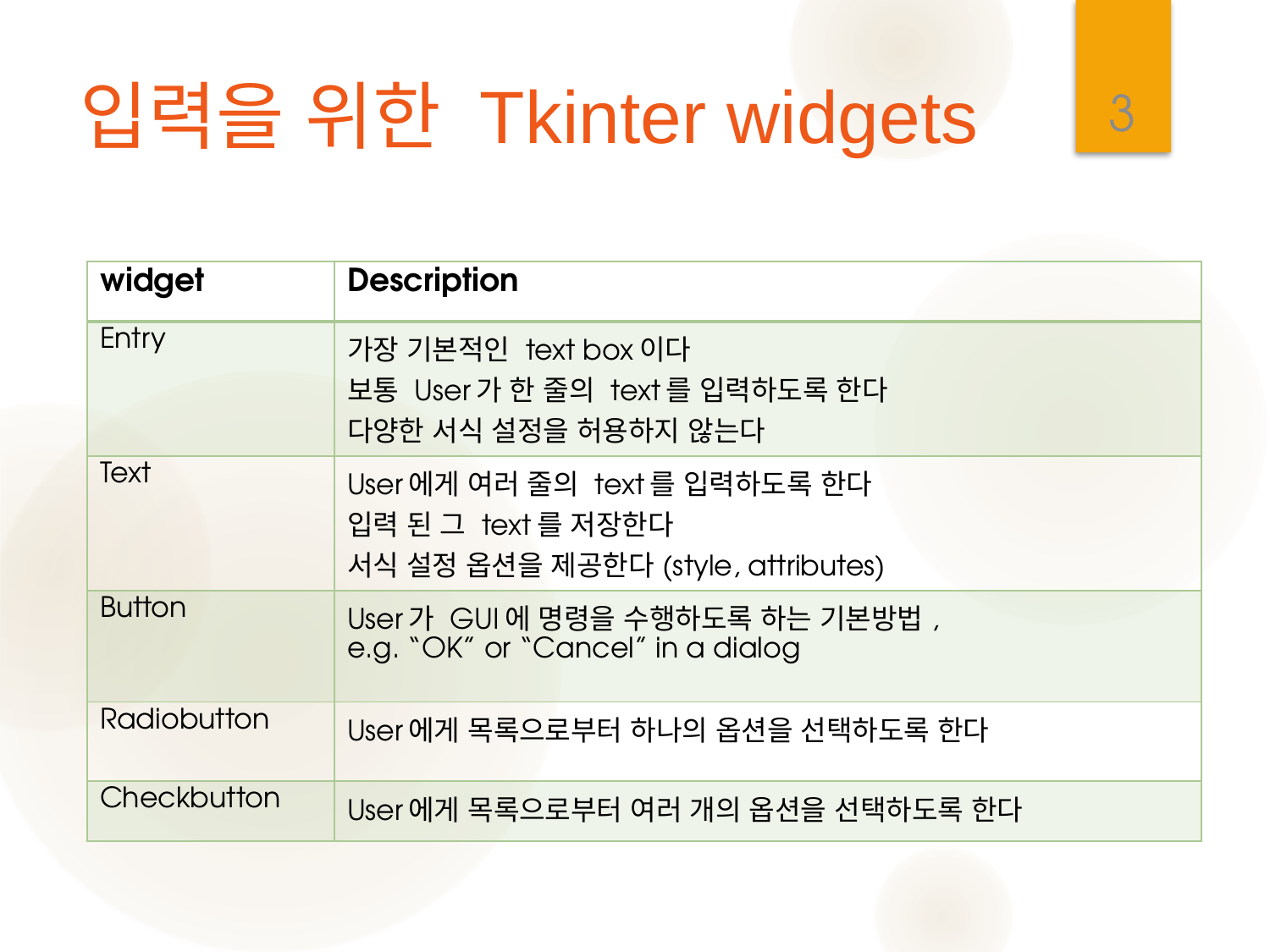

3
# 입력을 위한 Tkinter widgets
| widget | Description |
| --- | --- |
| Entry | 가장 기본적인 text box이다 보통 User가 한 줄의 text를 입력하도록 한다 다양한 서식 설정을 허용하지 않는다 |
| Text | User에게 여러 줄의 text를 입력하도록 한다 입력 된 그 text를 저장한다 서식 설정 옵션을 제공한다(style, attributes) |
| Button | User가 GUI에 명령을 수행하도록 하는 기본방법, e.g. “OK” or “Cancel” in a dialog |
| Radiobutton | User에게 목록으로부터 하나의 옵션을 선택하도록 한다 |
| Checkbutton | User에게 목록으로부터 여러 개의 옵션을 선택하도록 한다 |